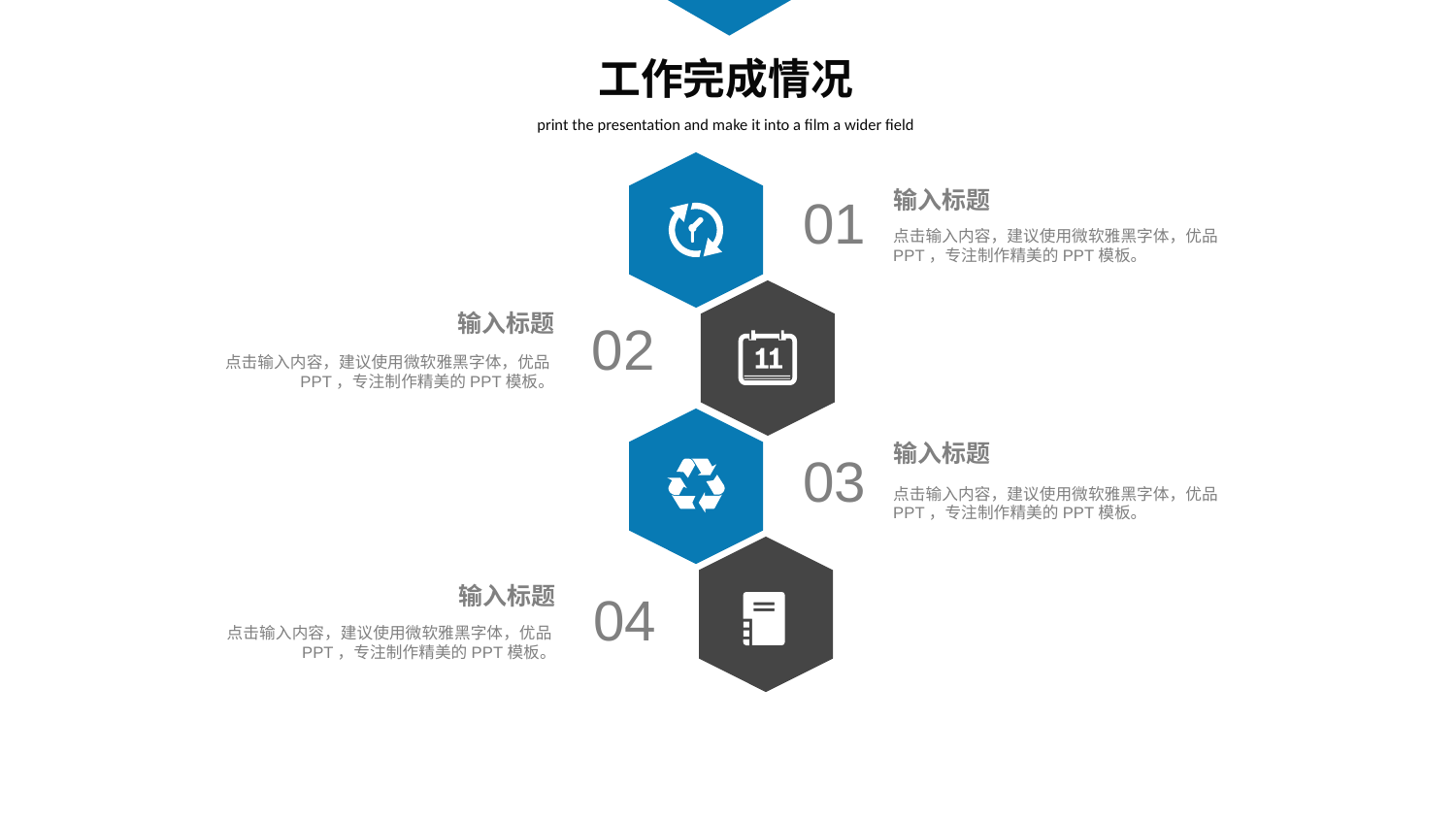

工作完成情况
print the presentation and make it into a film a wider field

14
输入标题
点击输入内容，建议使用微软雅黑字体，优品PPT，专注制作精美的PPT模板。

01
我们要做什么

输入标题
点击输入内容，建议使用微软雅黑字体，优品PPT，专注制作精美的PPT模板。
02

输入标题
点击输入内容，建议使用微软雅黑字体，优品PPT，专注制作精美的PPT模板。

03

输入标题
点击输入内容，建议使用微软雅黑字体，优品PPT，专注制作精美的PPT模板。
04